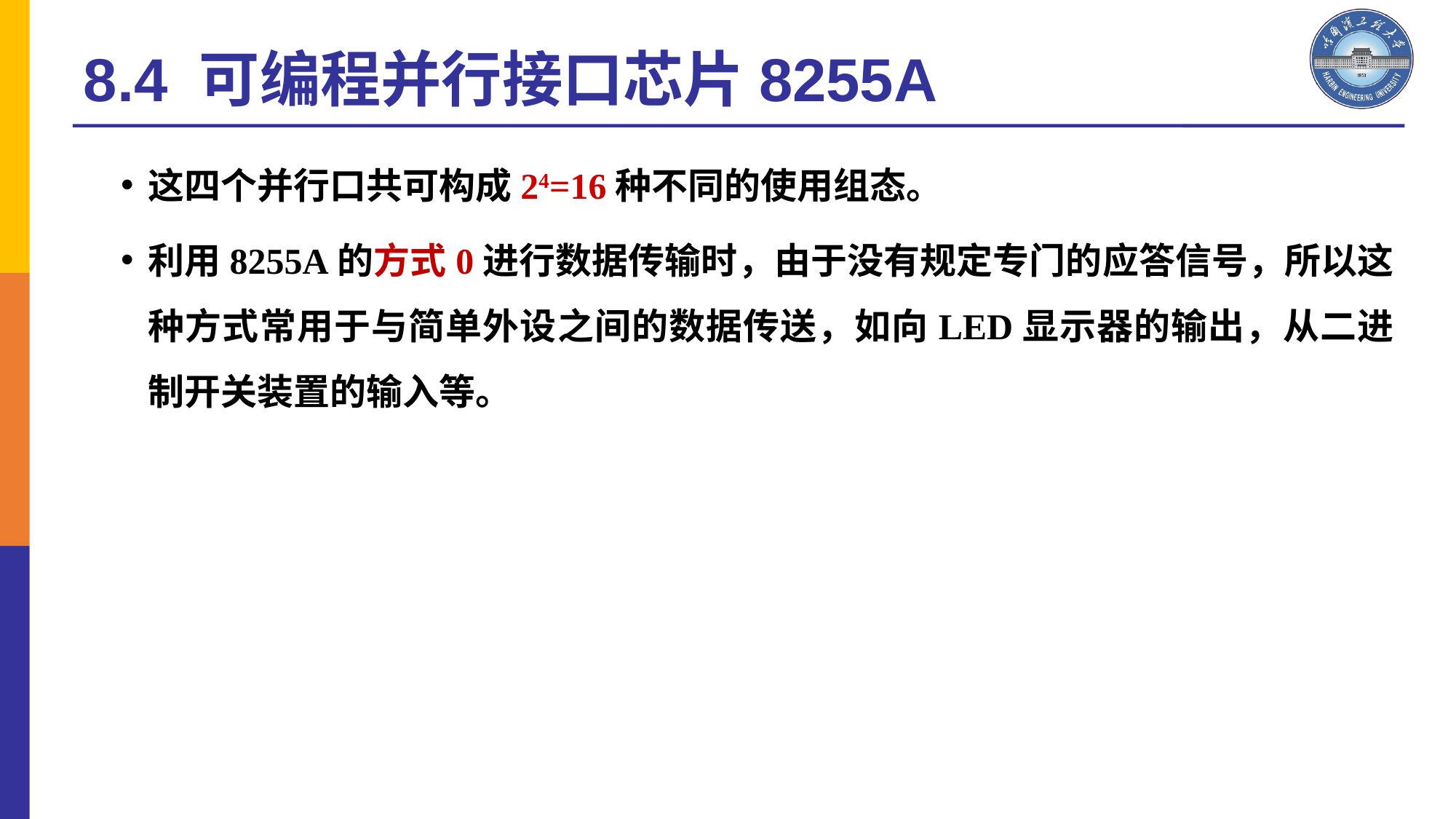

8.4 可编程并行接口芯片8255A
这四个并行口共可构成24=16种不同的使用组态。
利用8255A的方式0进行数据传输时，由于没有规定专门的应答信号，所以这种方式常用于与简单外设之间的数据传送，如向LED显示器的输出，从二进制开关装置的输入等。